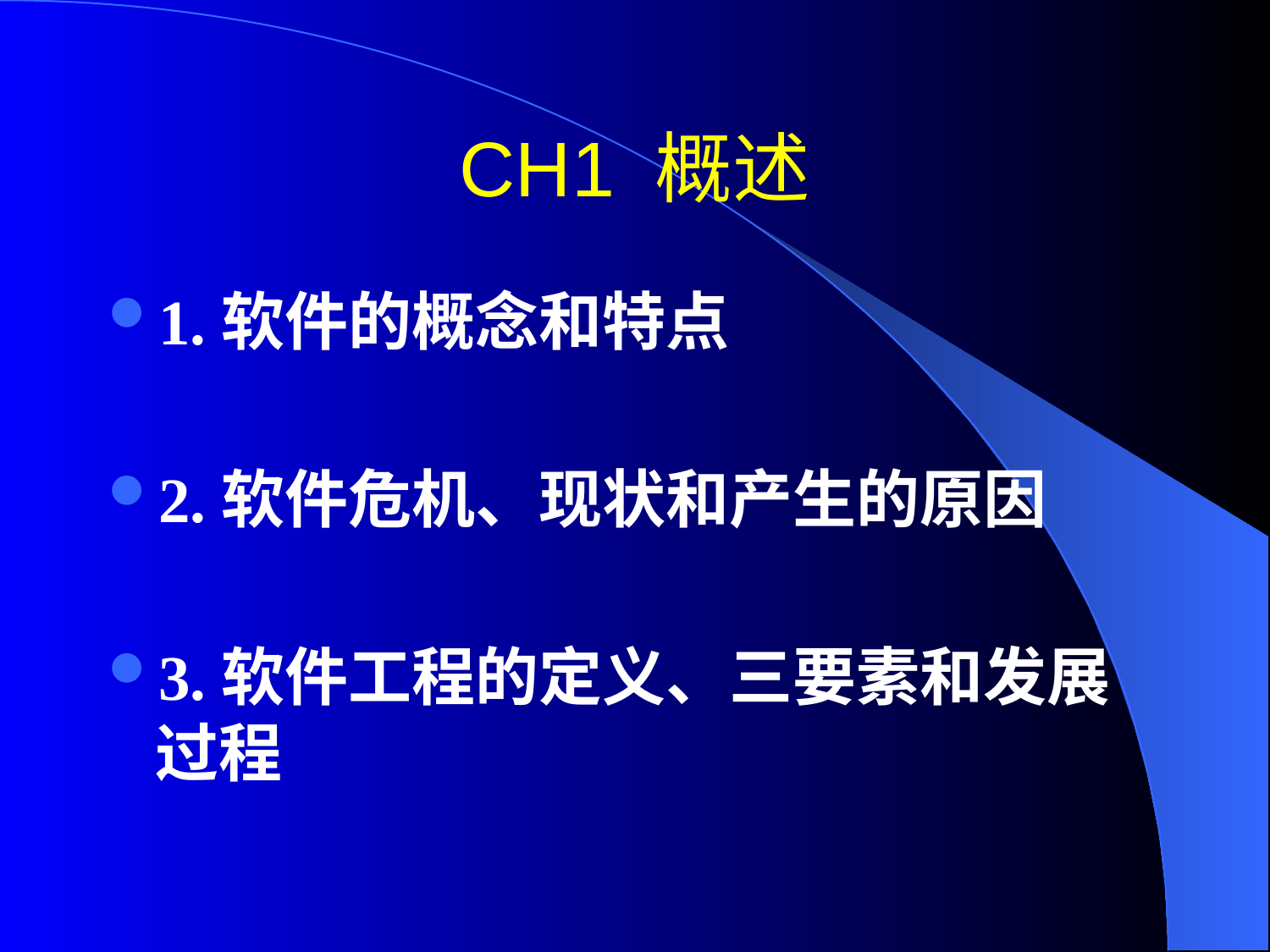

# CH1 概述
1.软件的概念和特点

2.软件危机、现状和产生的原因

3.软件工程的定义、三要素和发展过程